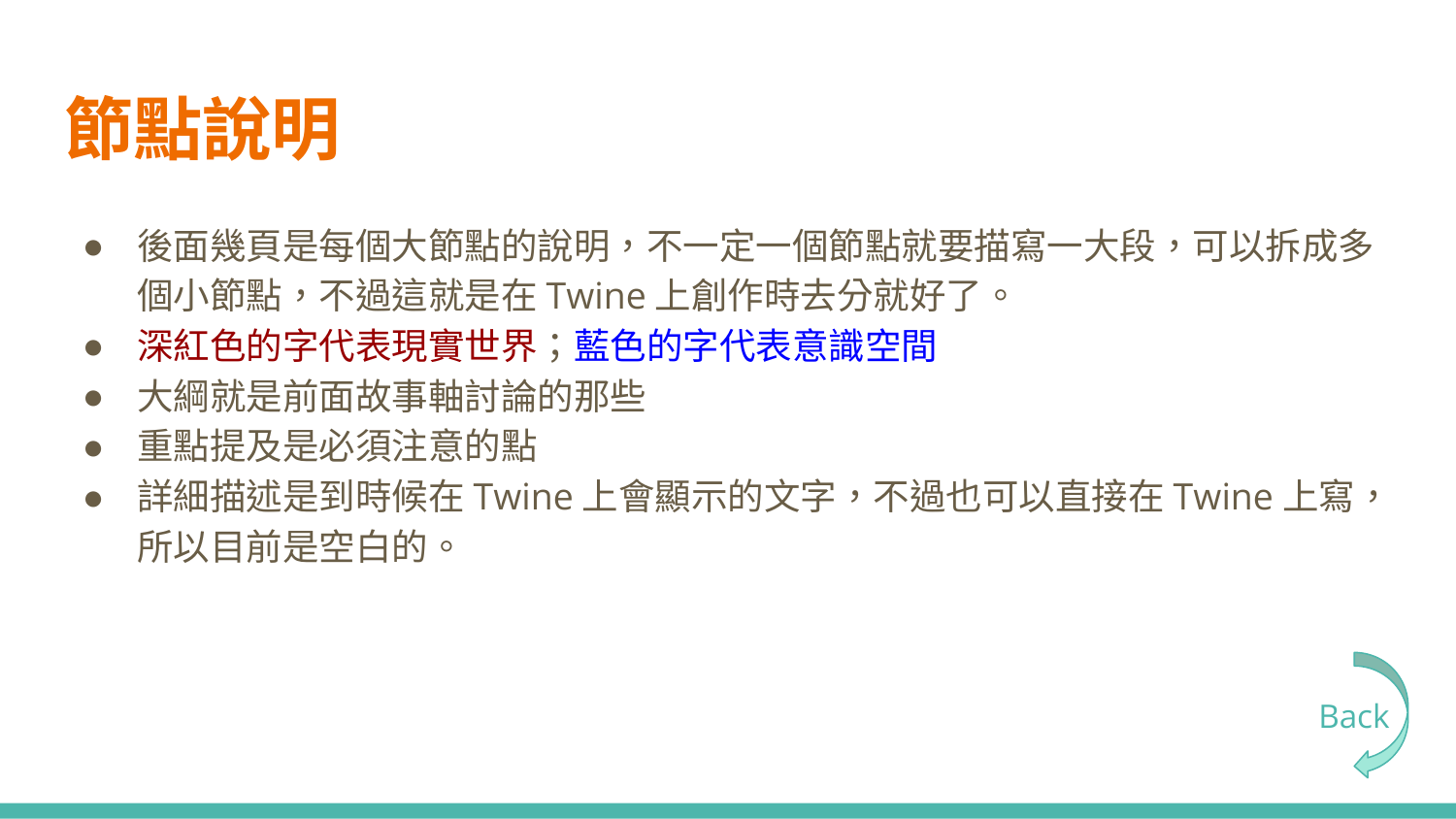

# 節點說明
後面幾頁是每個大節點的說明，不一定一個節點就要描寫一大段，可以拆成多個小節點，不過這就是在Twine上創作時去分就好了。
深紅色的字代表現實世界；藍色的字代表意識空間
大綱就是前面故事軸討論的那些
重點提及是必須注意的點
詳細描述是到時候在Twine上會顯示的文字，不過也可以直接在Twine上寫，所以目前是空白的。

Back